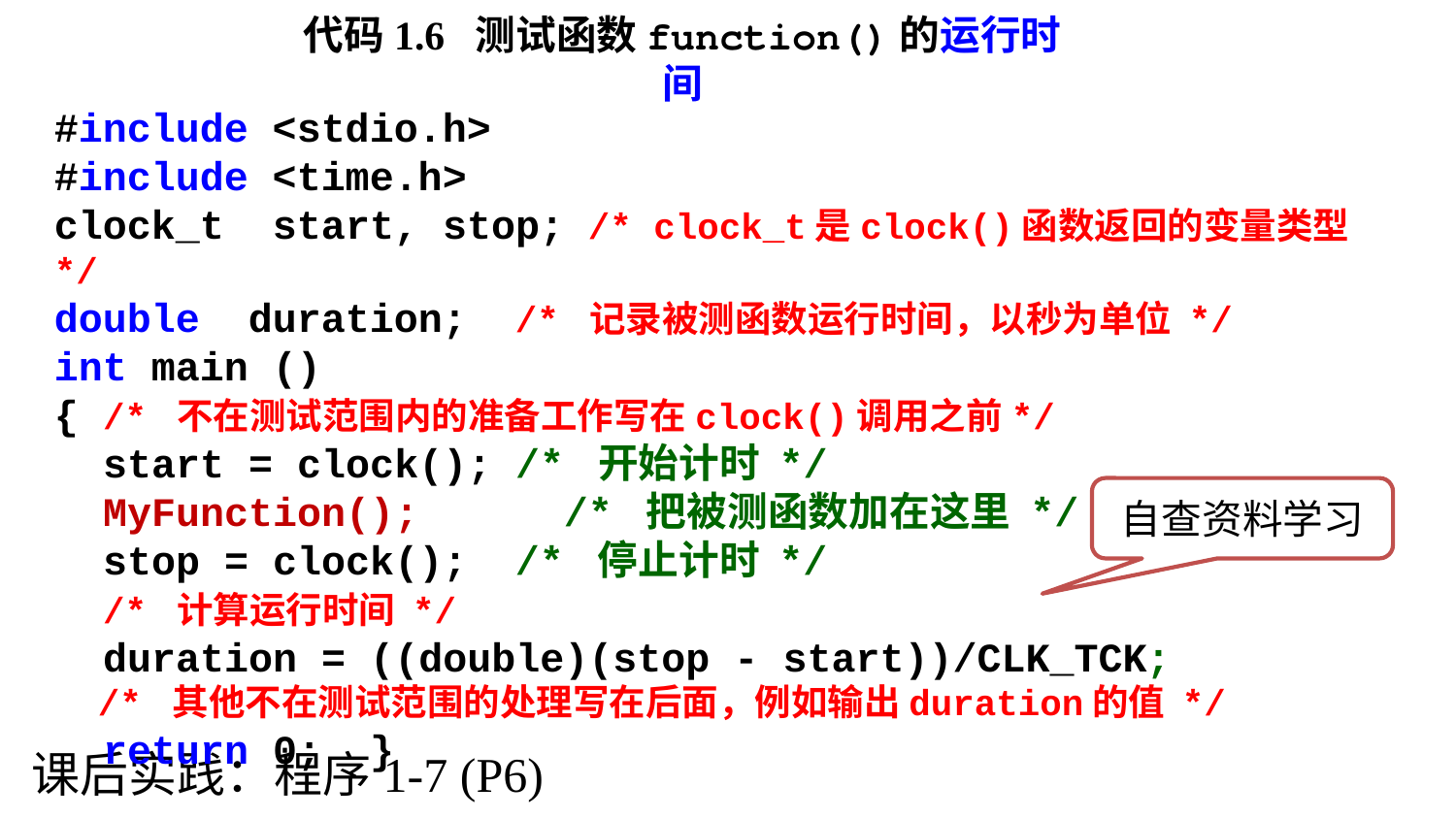

代码1.6  测试函数function()的运行时间
#include <stdio.h>
#include <time.h>
clock_t  start, stop; /* clock_t是clock()函数返回的变量类型 */
double  duration;  /* 记录被测函数运行时间，以秒为单位 */
int main ()
{ /* 不在测试范围内的准备工作写在clock()调用之前*/
  start = clock(); /* 开始计时 */
  MyFunction();      /* 把被测函数加在这里 */
  stop = clock();	 /* 停止计时 */
  /* 计算运行时间 */
  duration = ((double)(stop - start))/CLK_TCK;
  /* 其他不在测试范围的处理写在后面，例如输出duration的值 */
  return 0;  }
自查资料学习
课后实践：程序1-7 (P6)